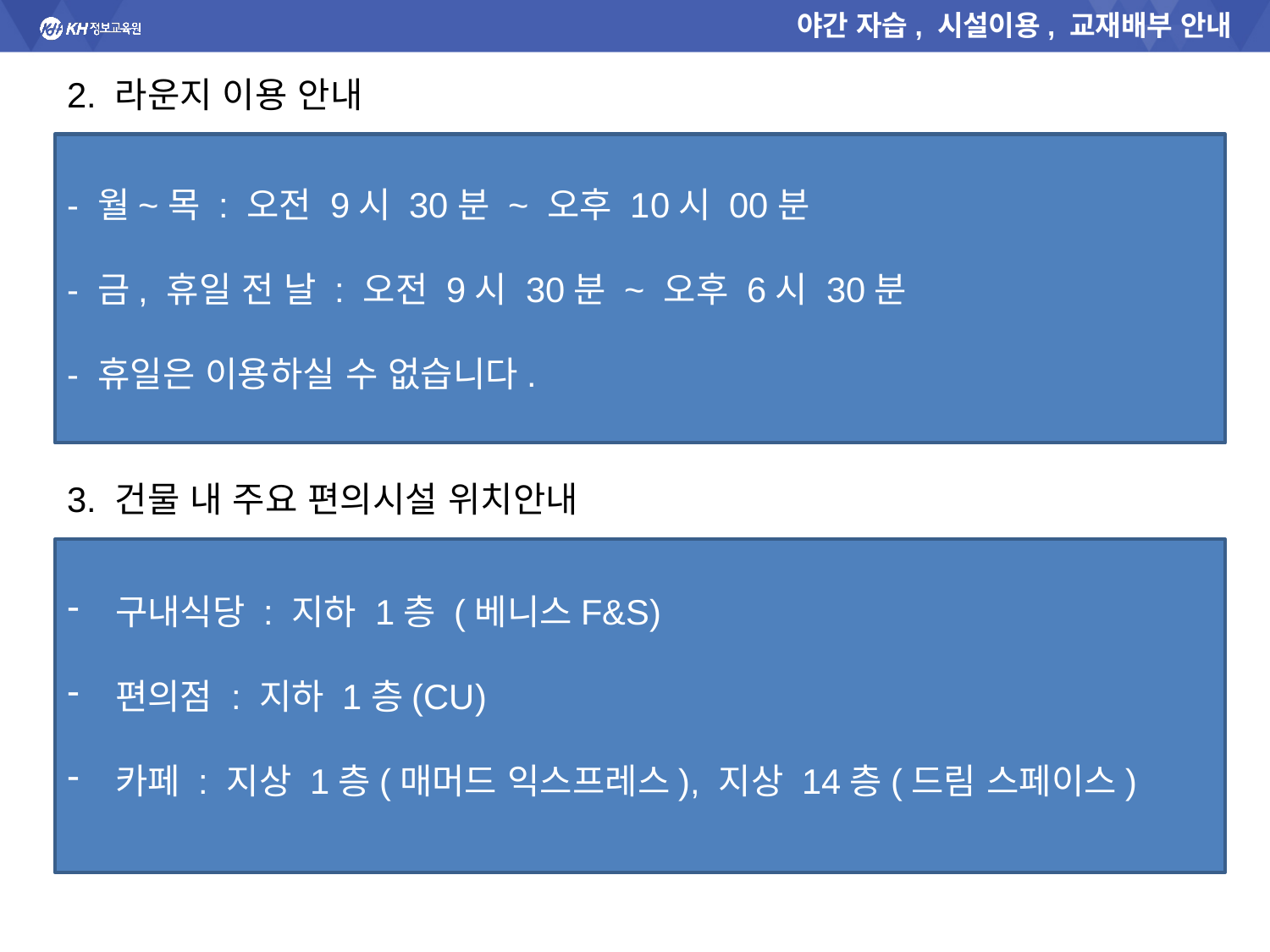

야간 자습, 시설이용, 교재배부 안내
2. 라운지 이용 안내
- 월~목 : 오전 9시 30분 ~ 오후 10시 00분

- 금, 휴일 전 날 : 오전 9시 30분 ~ 오후 6시 30분
- 휴일은 이용하실 수 없습니다.
3. 건물 내 주요 편의시설 위치안내

구내식당 : 지하 1층 (베니스F&S)

편의점 : 지하 1층(CU)

카페 : 지상 1층(매머드 익스프레스), 지상 14층(드림 스페이스)